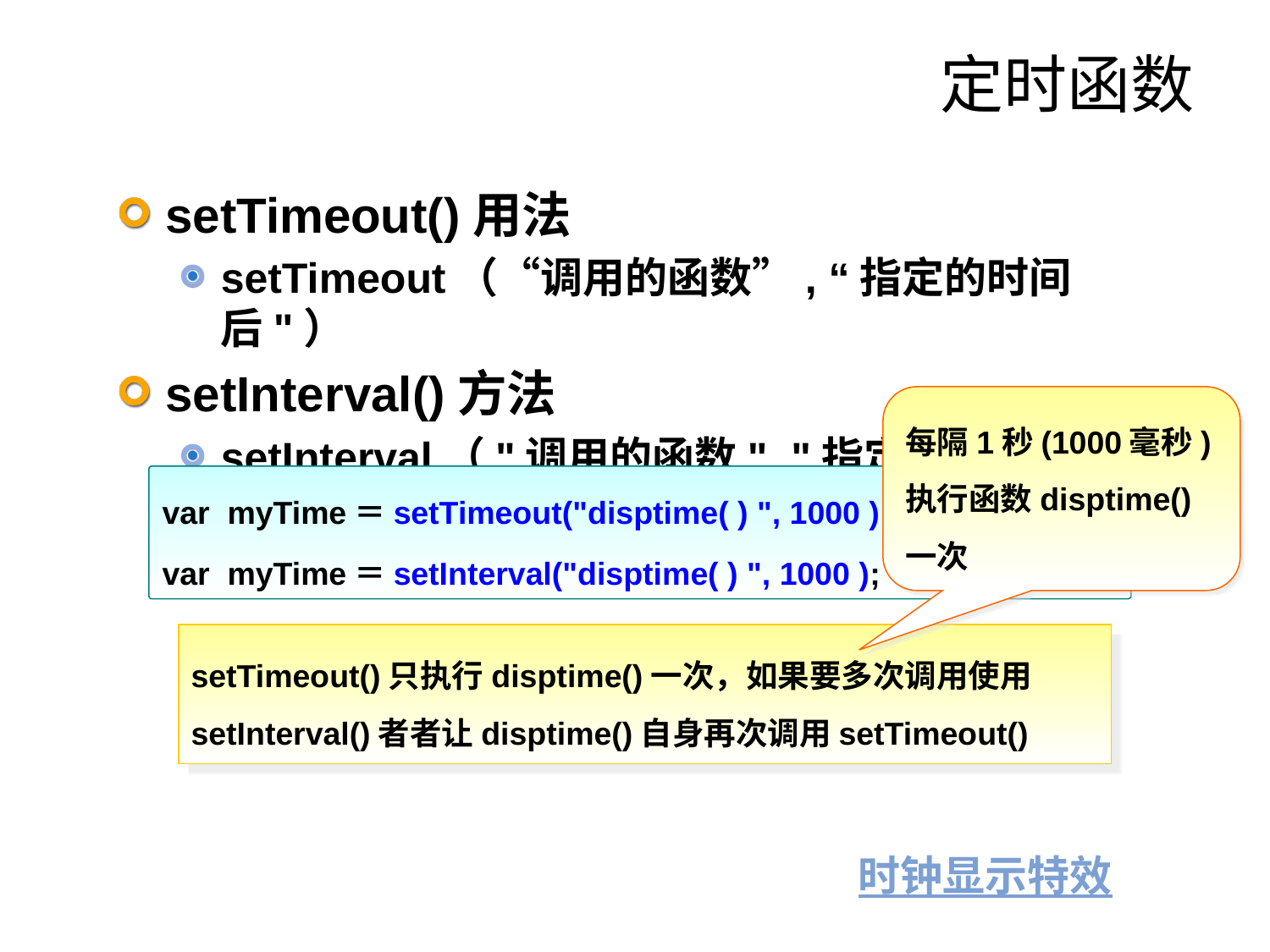

# 定时函数
setTimeout()用法
setTimeout（“调用的函数”, “指定的时间后"）
setInterval()方法
setInterval（"调用的函数", "指定的时间间隔"）
每隔1秒(1000毫秒)执行函数disptime()一次
var  myTime＝setTimeout("disptime( ) ", 1000 );
var  myTime＝setInterval("disptime( ) ", 1000 );
setTimeout()只执行disptime()一次，如果要多次调用使用setInterval()者者让disptime()自身再次调用setTimeout()
时钟显示特效